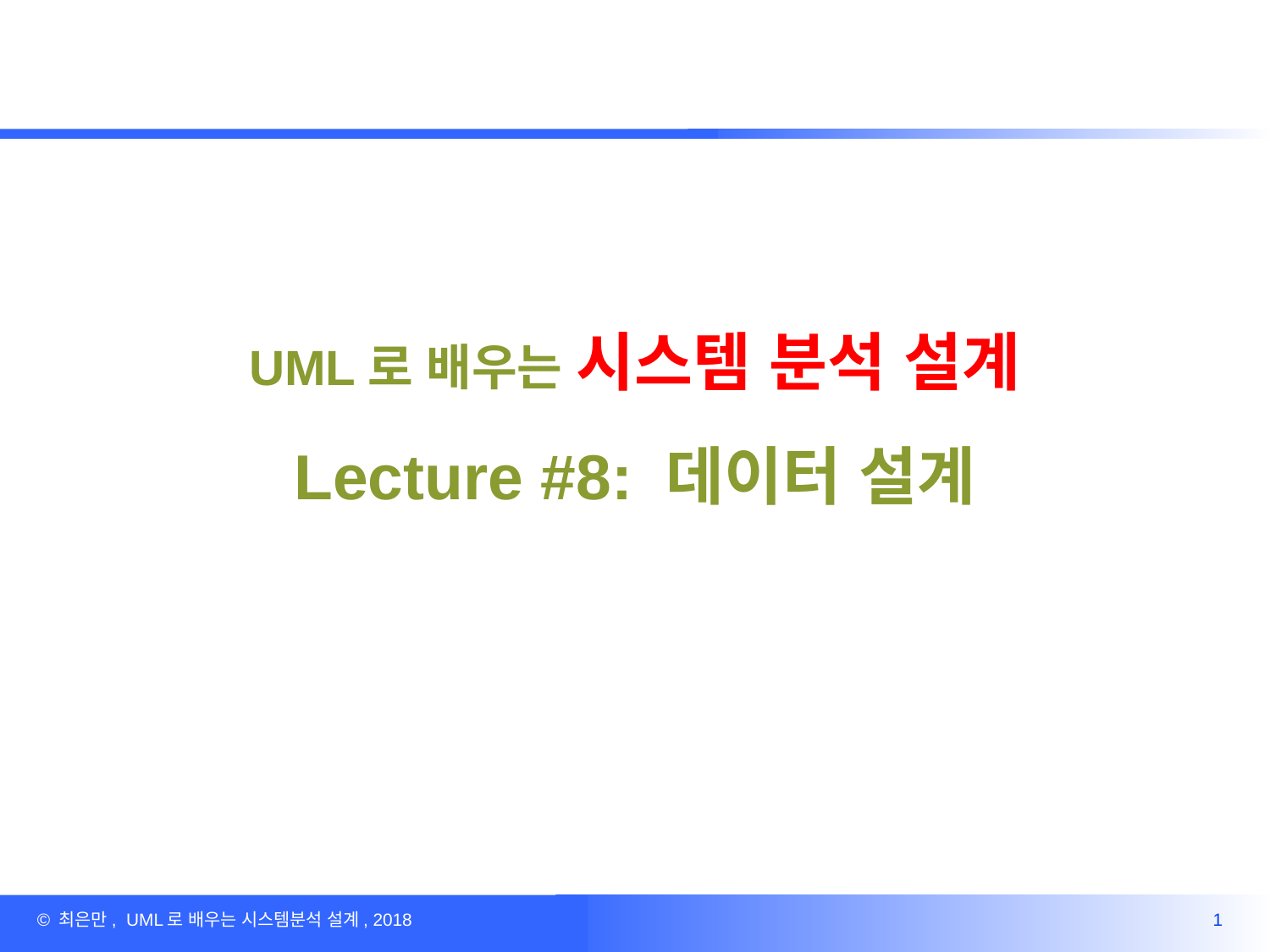

# UML로 배우는 시스템 분석 설계 Lecture #8: 데이터 설계